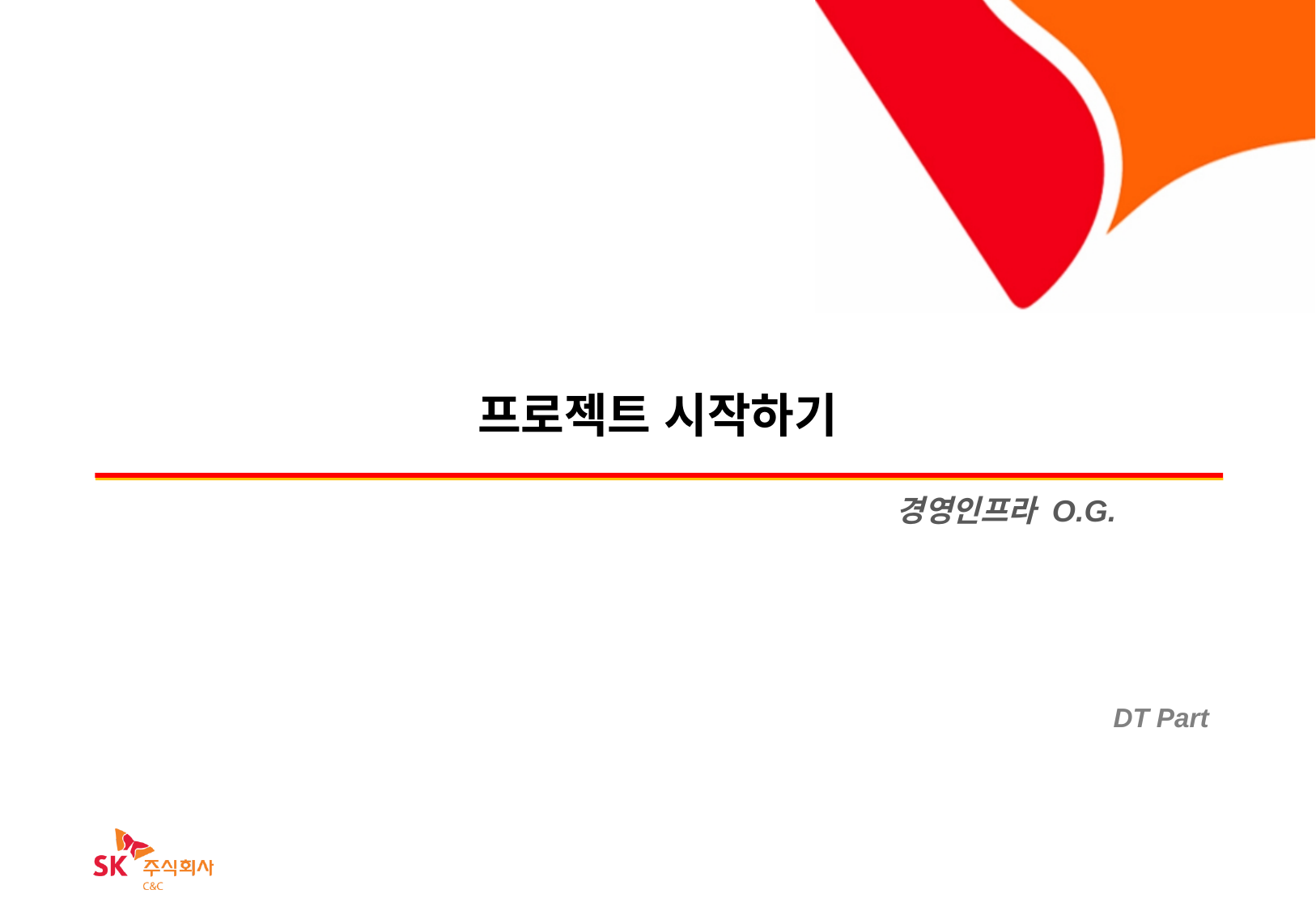

# 프로젝트 시작하기
경영인프라 O.G.
DT Part